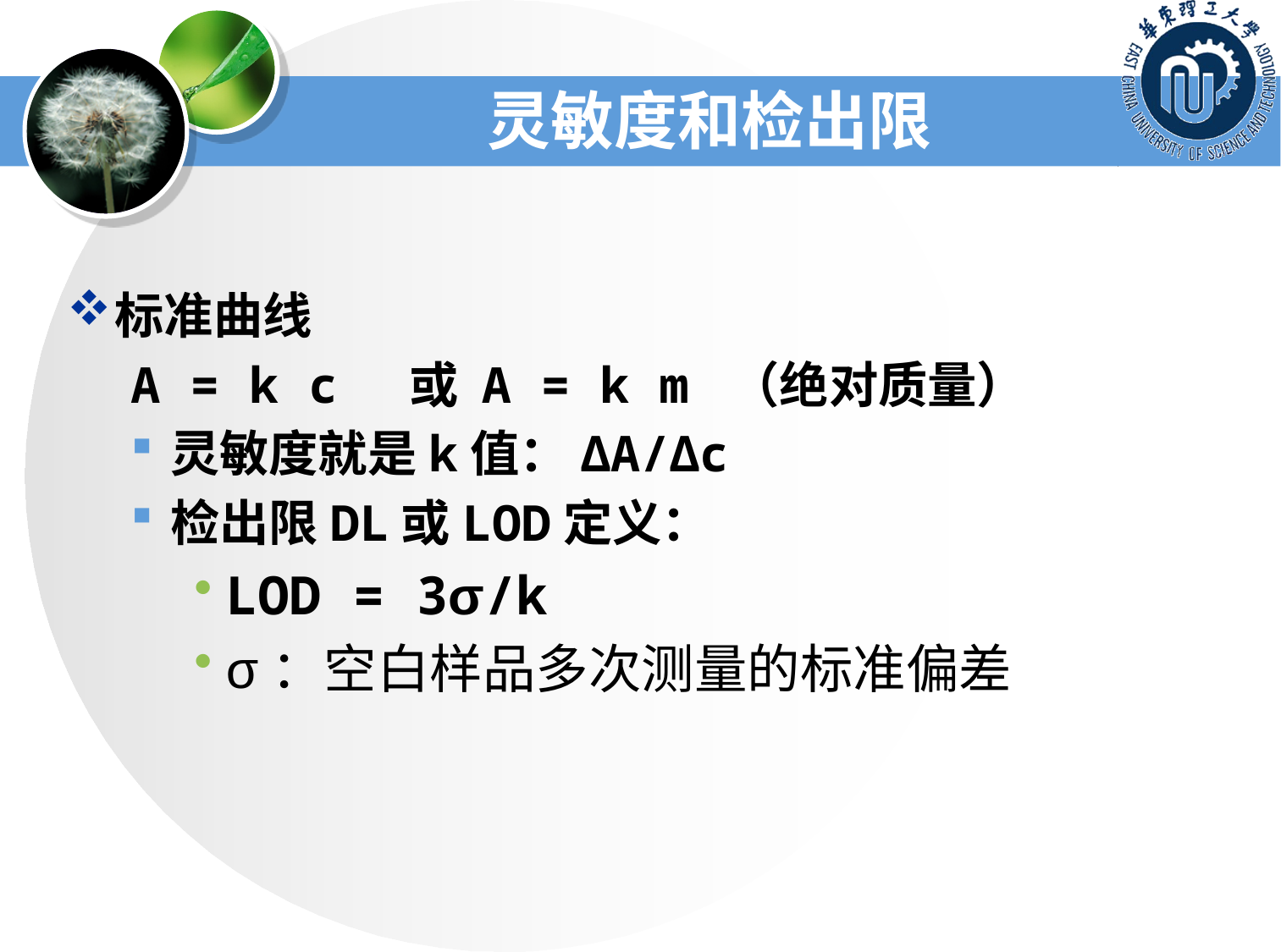

灵敏度和检出限
标准曲线
A = k c  或 A = k m （绝对质量）
灵敏度就是k值：ΔA/Δc
检出限DL或LOD定义：
LOD = 3σ/k
σ：空白样品多次测量的标准偏差